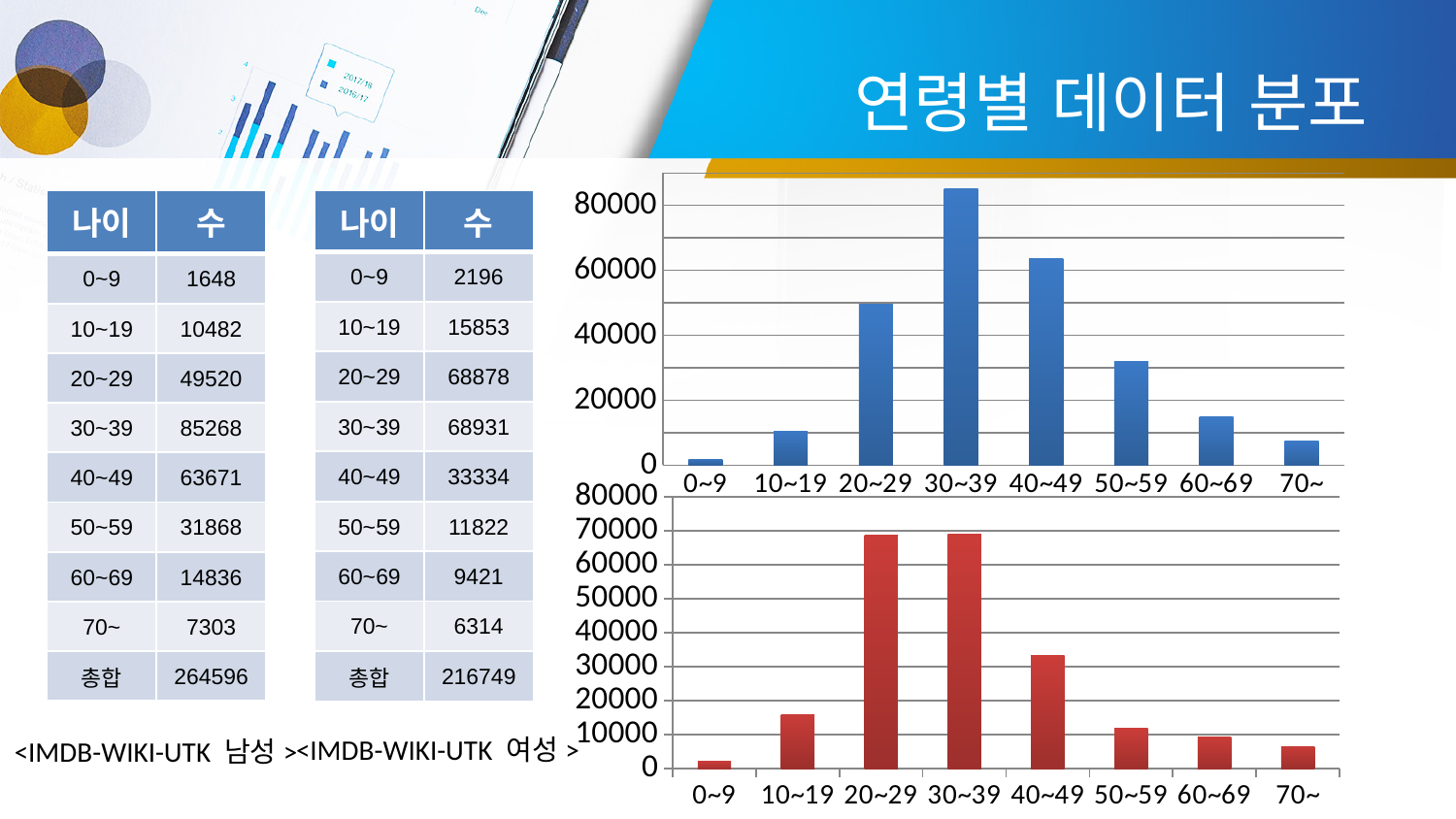

# 연령별 데이터 분포

### Chart

| Category | 계열 1 |
|---|---|
| 0~9 | 1648.0 |
| 10~19 | 10482.0 |
| 20~29 | 49520.0 |
| 30~39 | 85268.0 |
| 40~49 | 63671.0 |
| 50~59 | 31868.0 |
| 60~69 | 14836.0 |
| 70~ | 7303.0 |
| 나이 | 수 |
| --- | --- |
| 0~9 | 1648 |
| 10~19 | 10482 |
| 20~29 | 49520 |
| 30~39 | 85268 |
| 40~49 | 63671 |
| 50~59 | 31868 |
| 60~69 | 14836 |
| 70~ | 7303 |
| 총합 | 264596 |
| 나이 | 수 |
| --- | --- |
| 0~9 | 2196 |
| 10~19 | 15853 |
| 20~29 | 68878 |
| 30~39 | 68931 |
| 40~49 | 33334 |
| 50~59 | 11822 |
| 60~69 | 9421 |
| 70~ | 6314 |
| 총합 | 216749 |

### Chart

| Category | 계열 1 |
|---|---|
| 0~9 | 2196.0 |
| 10~19 | 15853.0 |
| 20~29 | 68878.0 |
| 30~39 | 68931.0 |
| 40~49 | 33334.0 |
| 50~59 | 11822.0 |
| 60~69 | 9421.0 |
| 70~ | 6314.0 |
<IMDB-WIKI-UTK 여성>
<IMDB-WIKI-UTK 남성>